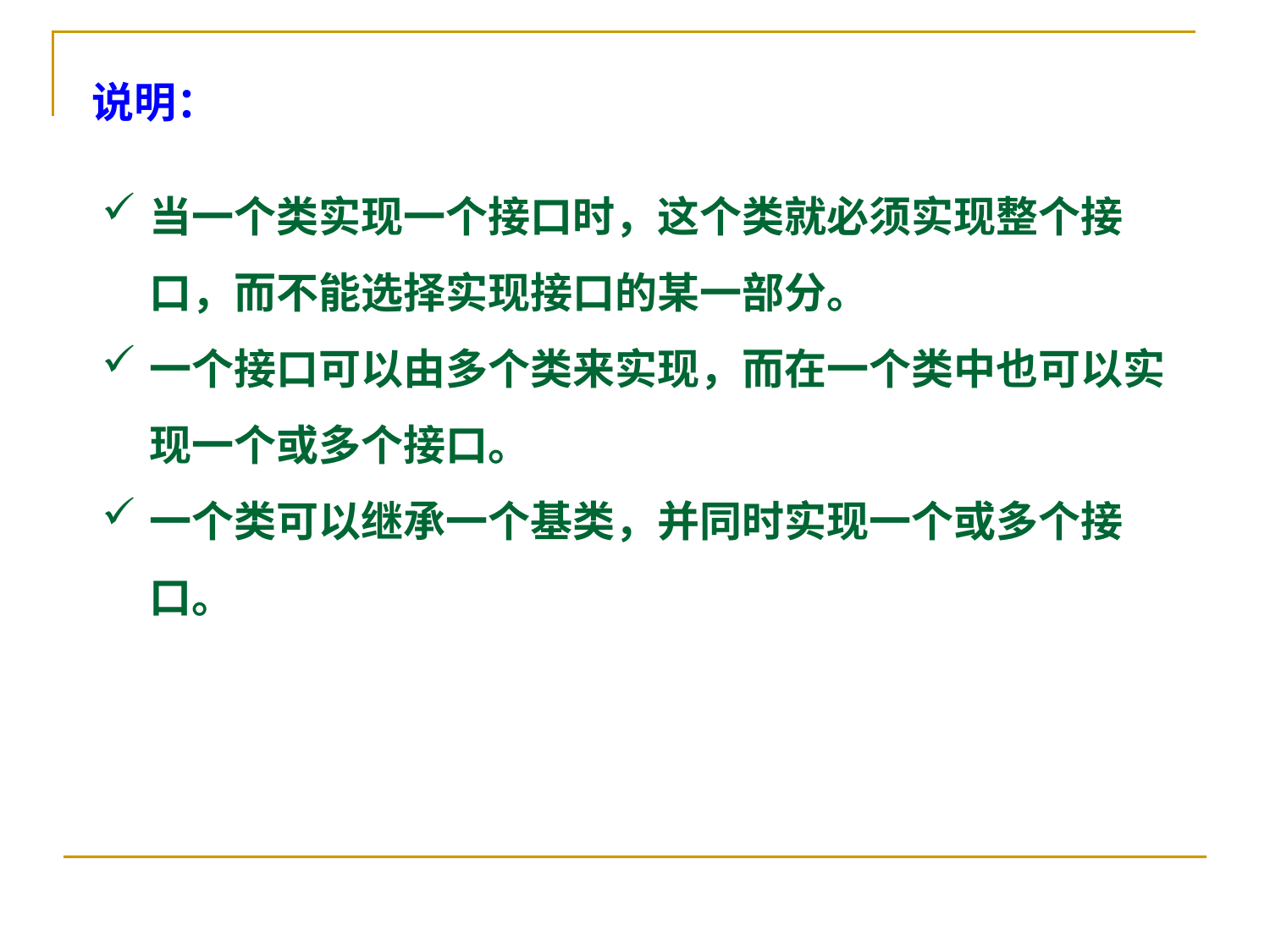

说明：
当一个类实现一个接口时，这个类就必须实现整个接口，而不能选择实现接口的某一部分。
一个接口可以由多个类来实现，而在一个类中也可以实现一个或多个接口。
一个类可以继承一个基类，并同时实现一个或多个接口。